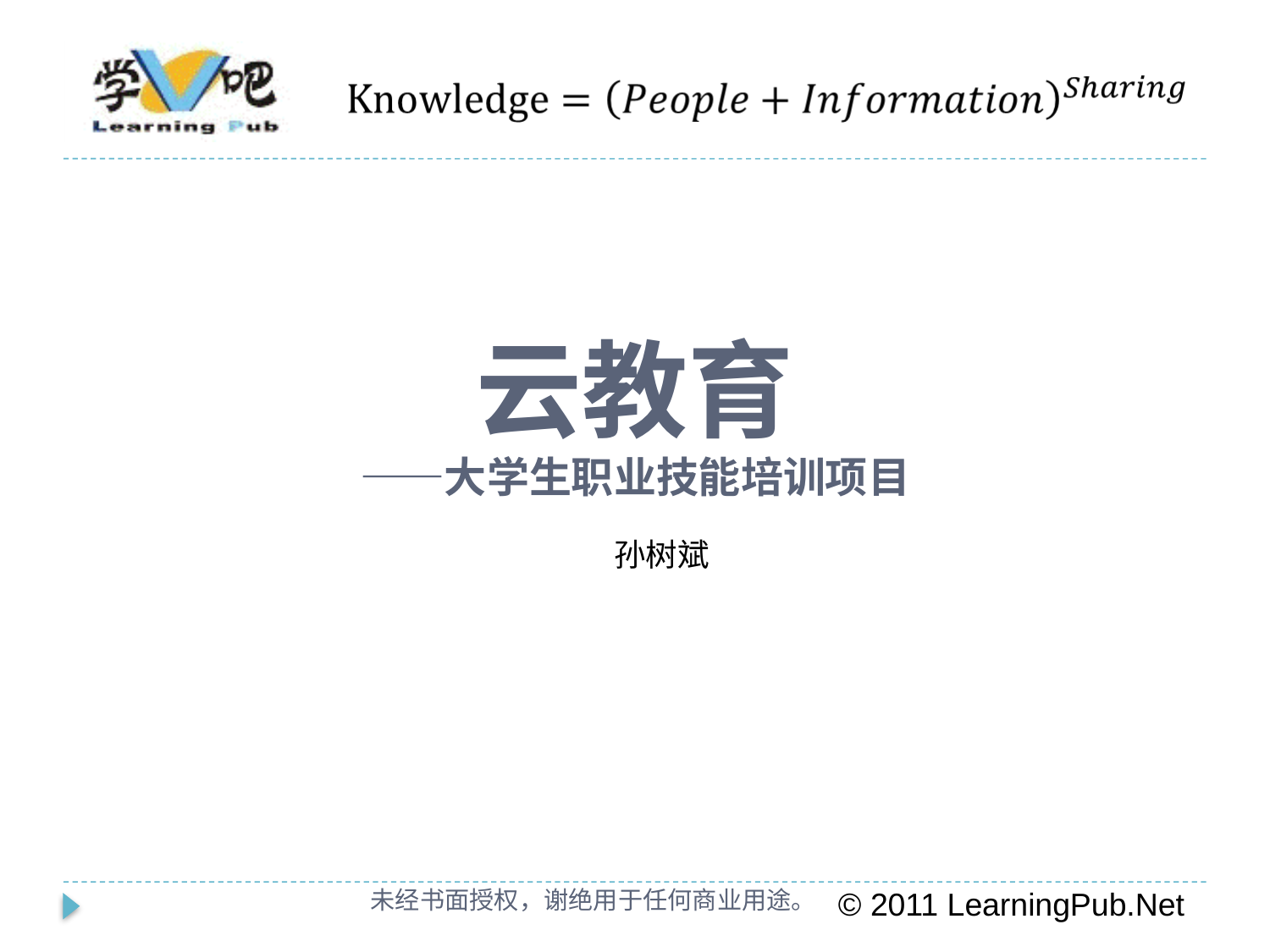

云教育
——大学生职业技能培训项目
孙树斌
未经书面授权，谢绝用于任何商业用途。
1